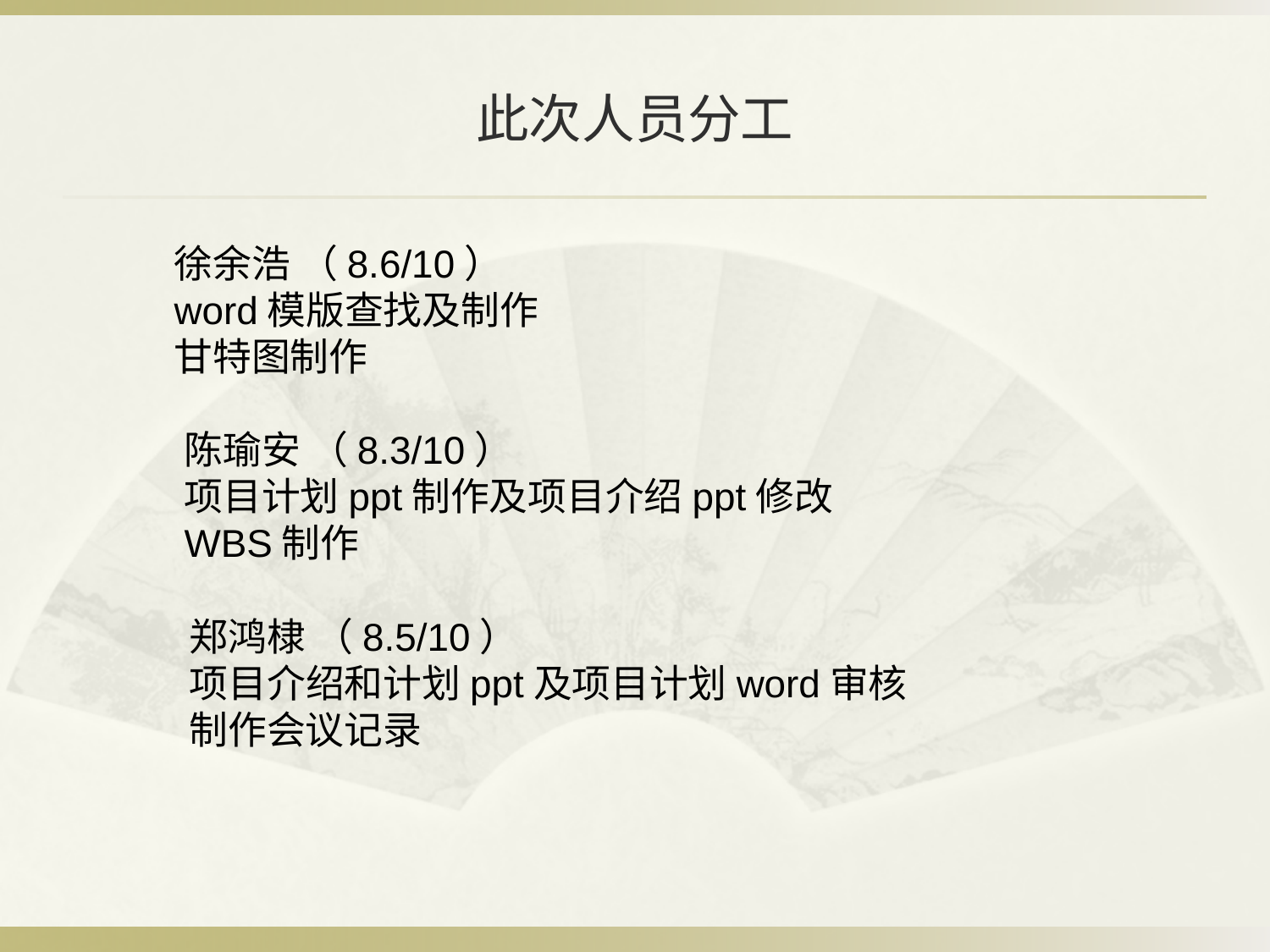

# 此次人员分工
徐余浩 （8.6/10）
word模版查找及制作
甘特图制作
陈瑜安 （8.3/10）
项目计划ppt制作及项目介绍ppt修改
WBS制作
郑鸿棣 （8.5/10）
项目介绍和计划ppt及项目计划word审核
制作会议记录